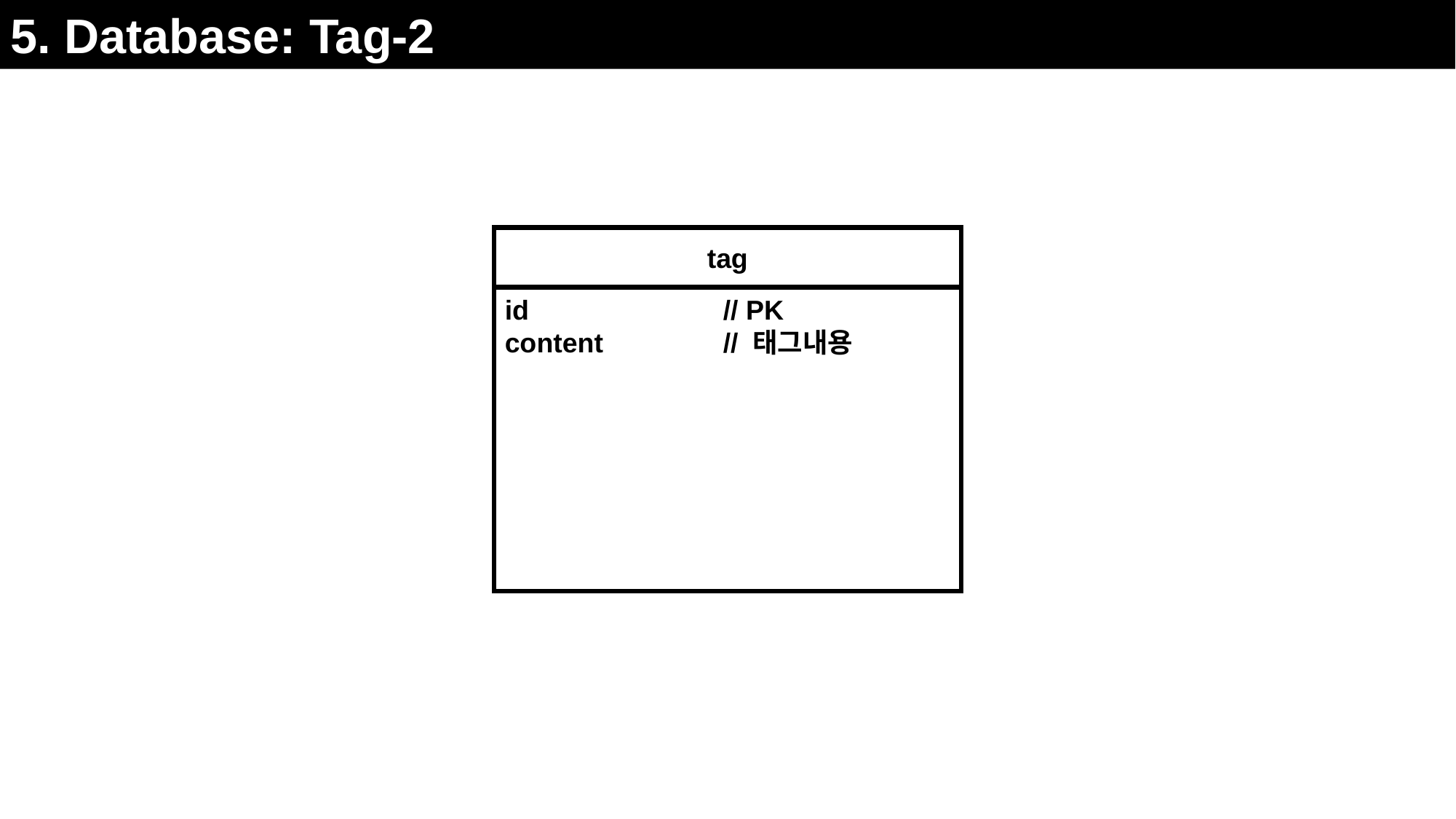

5. Database: Tag-2
tag
id		// PK
content		// 태그내용